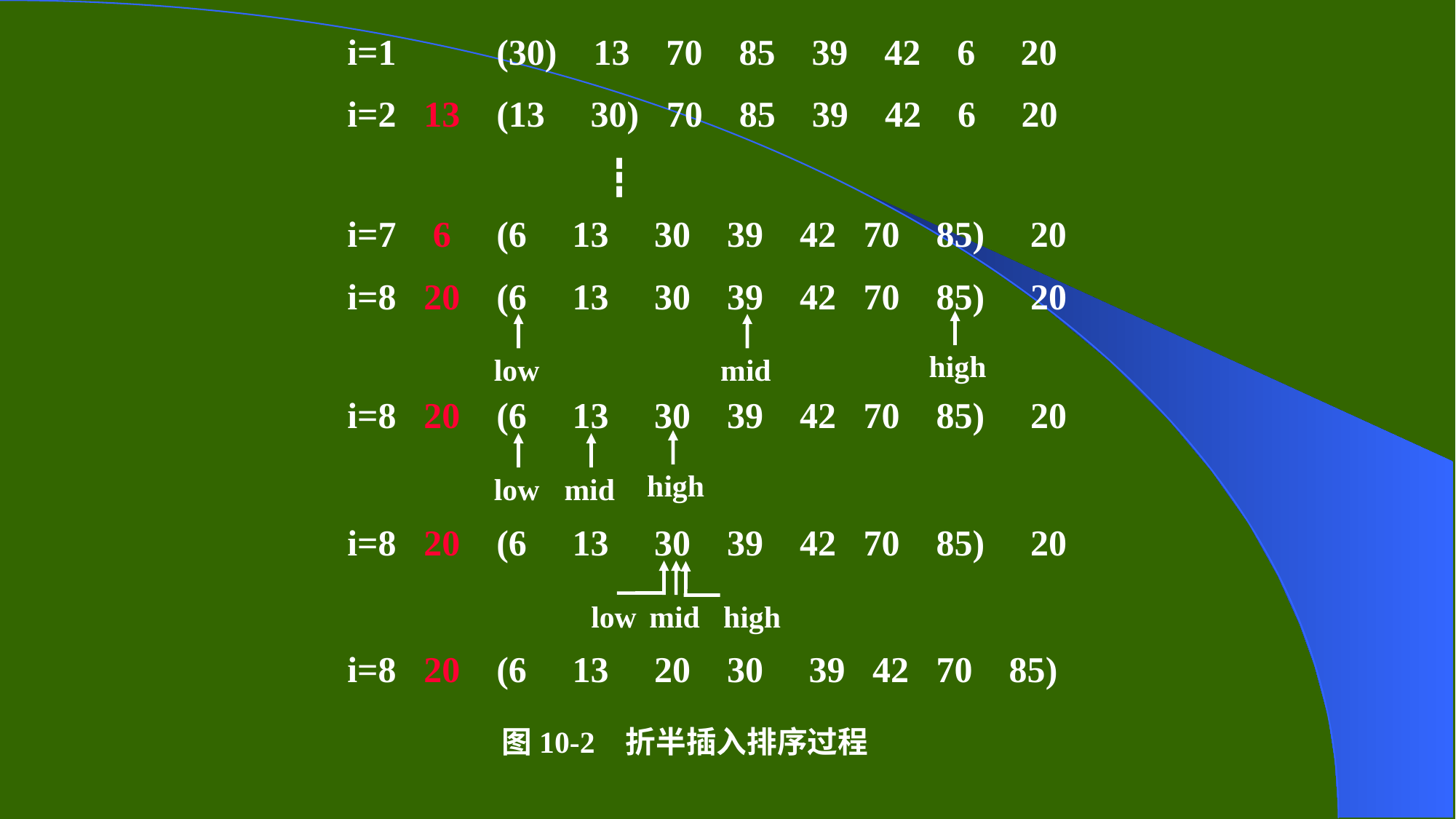

i=1           (30)    13    70    85    39    42    6     20
i=2   13    (13     30)   70    85    39    42    6     20
┇
i=7    6     (6     13     30    39    42   70    85)     20
i=8   20    (6     13     30    39    42   70    85)     20

high

low

mid
i=8   20    (6     13     30    39    42   70    85)     20

high

low

mid
i=8   20    (6     13     30    39    42   70    85)     20

low

mid

high

i=8   20    (6     13     20    30     39   42   70    85)
图10-2   折半插入排序过程